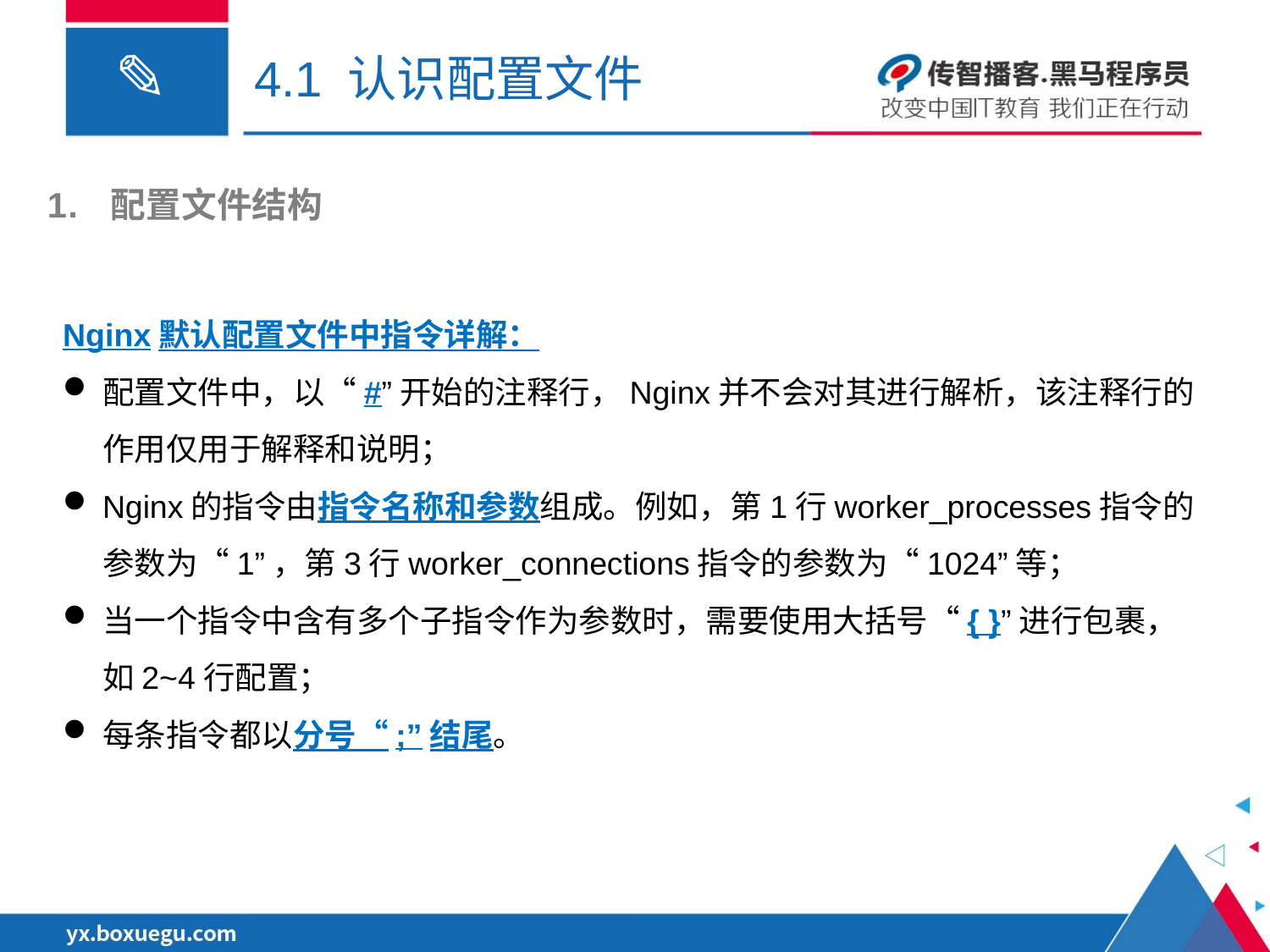

# 4.1 认识配置文件
配置文件结构
Nginx默认配置文件中指令详解：
配置文件中，以“#”开始的注释行，Nginx并不会对其进行解析，该注释行的作用仅用于解释和说明；
Nginx的指令由指令名称和参数组成。例如，第1行worker_processes指令的参数为“1”，第3行worker_connections指令的参数为“1024”等；
当一个指令中含有多个子指令作为参数时，需要使用大括号“{ }”进行包裹，如2~4行配置；
每条指令都以分号“;”结尾。